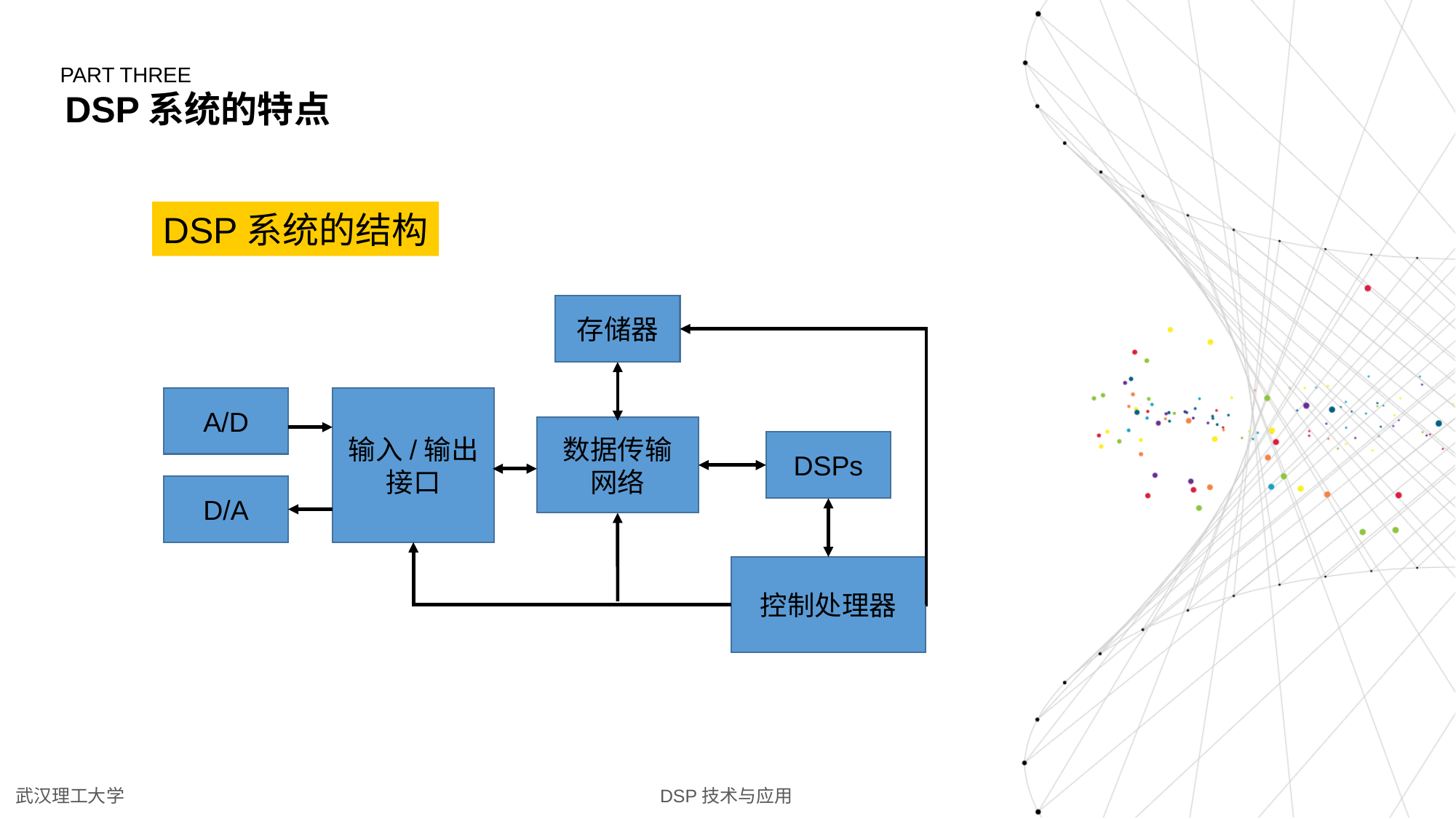

PART THREE
DSP系统的特点
DSP系统的结构
存储器
A/D
输入/输出接口
数据传输
网络
DSPs
D/A
控制处理器
DSP技术与应用
武汉理工大学